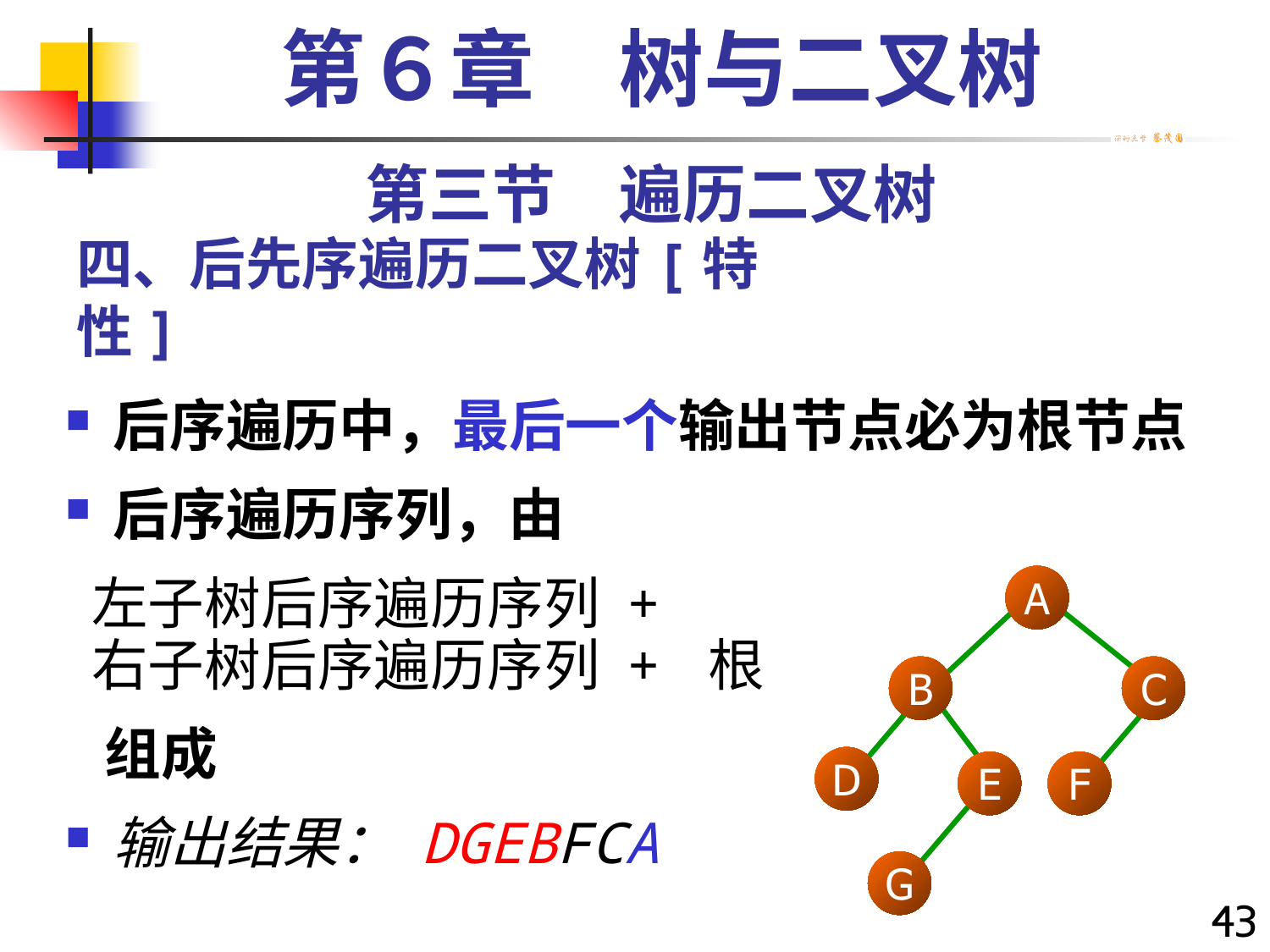

第６章　树与二叉树
第三节　遍历二叉树
# 四、后先序遍历二叉树[特性]
后序遍历中，最后一个输出节点必为根节点
后序遍历序列，由
 左子树后序遍历序列 +
 右子树后序遍历序列 + 根
  组成
输出结果： DGEBFCA
A

B
C

D
E
F

G
43